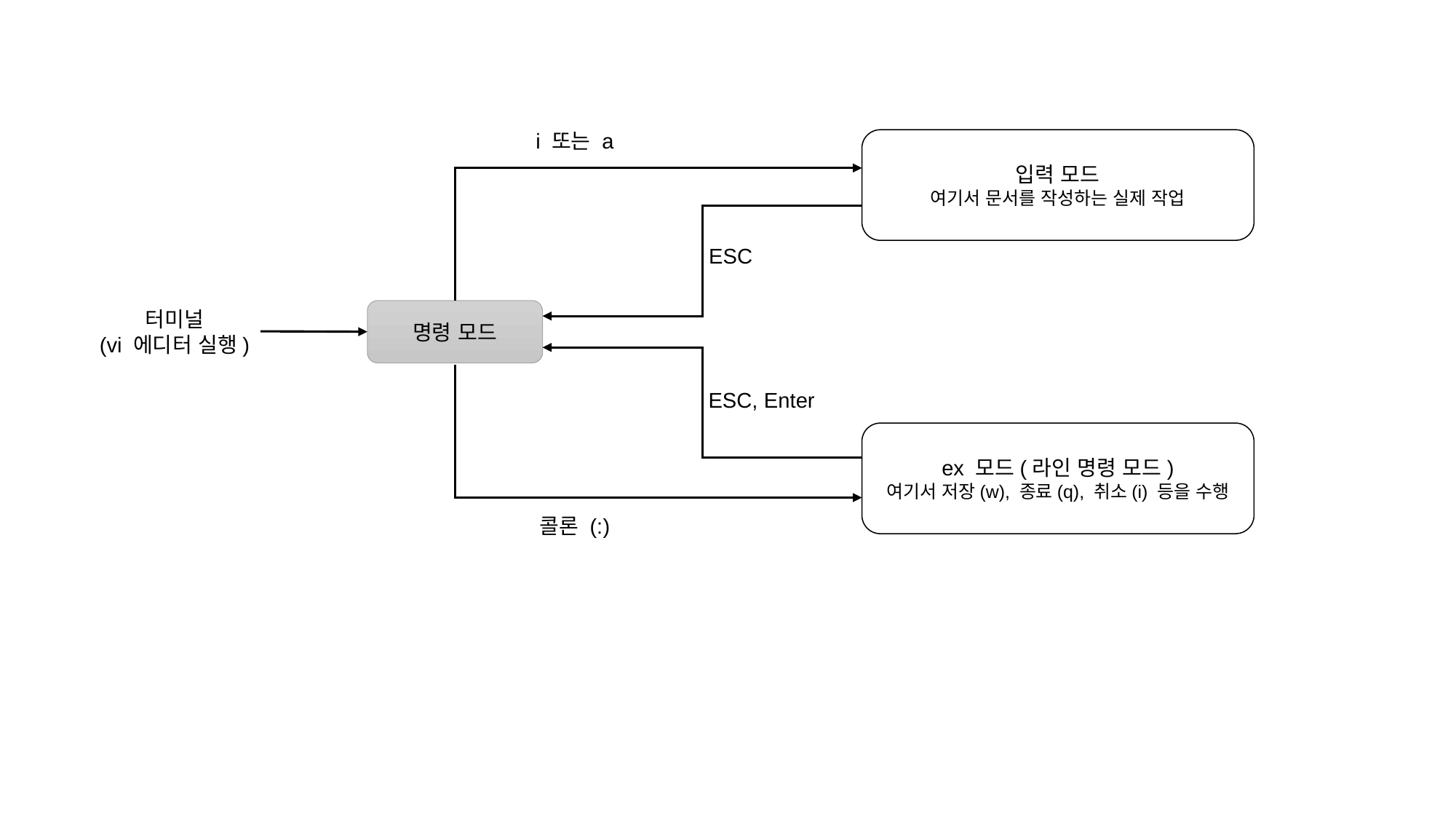

i 또는 a
입력 모드
여기서 문서를 작성하는 실제 작업
ESC
터미널
(vi 에디터 실행)
명령 모드
ESC, Enter
ex 모드(라인 명령 모드)
여기서 저장(w), 종료(q), 취소(i) 등을 수행
콜론 (:)